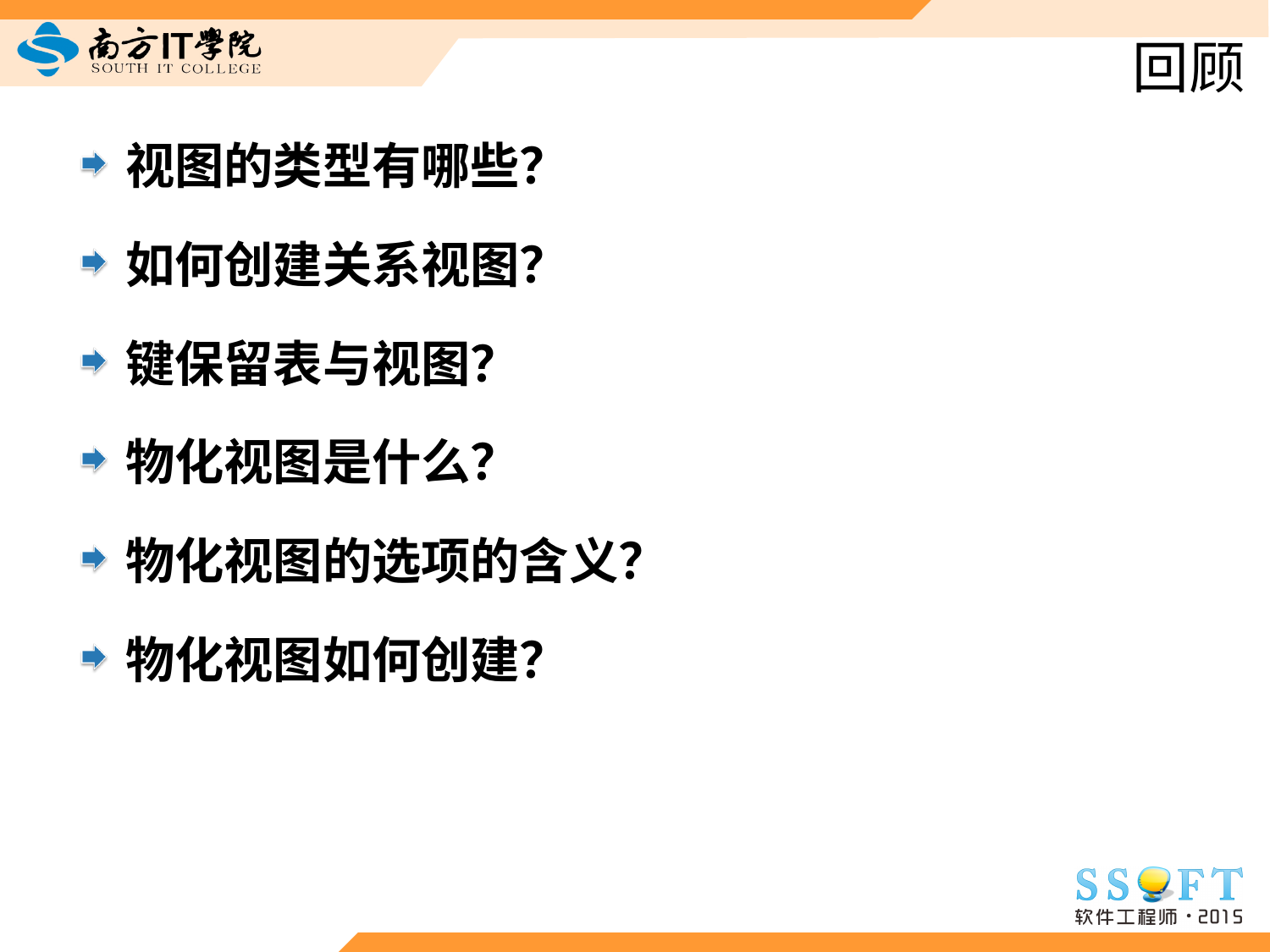

# 回顾
视图的类型有哪些？
如何创建关系视图？
键保留表与视图？
物化视图是什么？
物化视图的选项的含义？
物化视图如何创建？